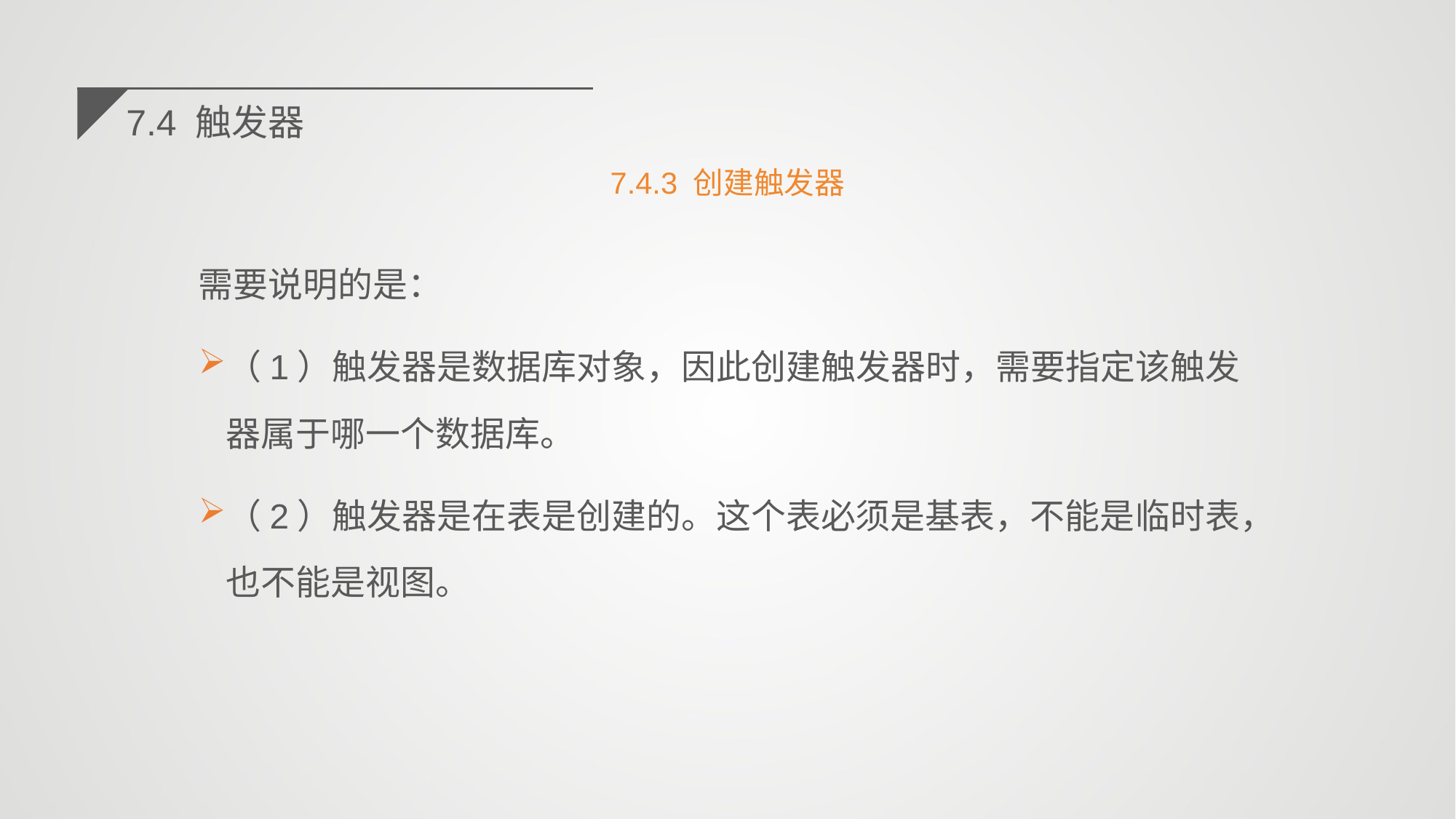

7.4 触发器

7.4.3 创建触发器
需要说明的是：
（1）触发器是数据库对象，因此创建触发器时，需要指定该触发器属于哪一个数据库。
（2）触发器是在表是创建的。这个表必须是基表，不能是临时表，也不能是视图。